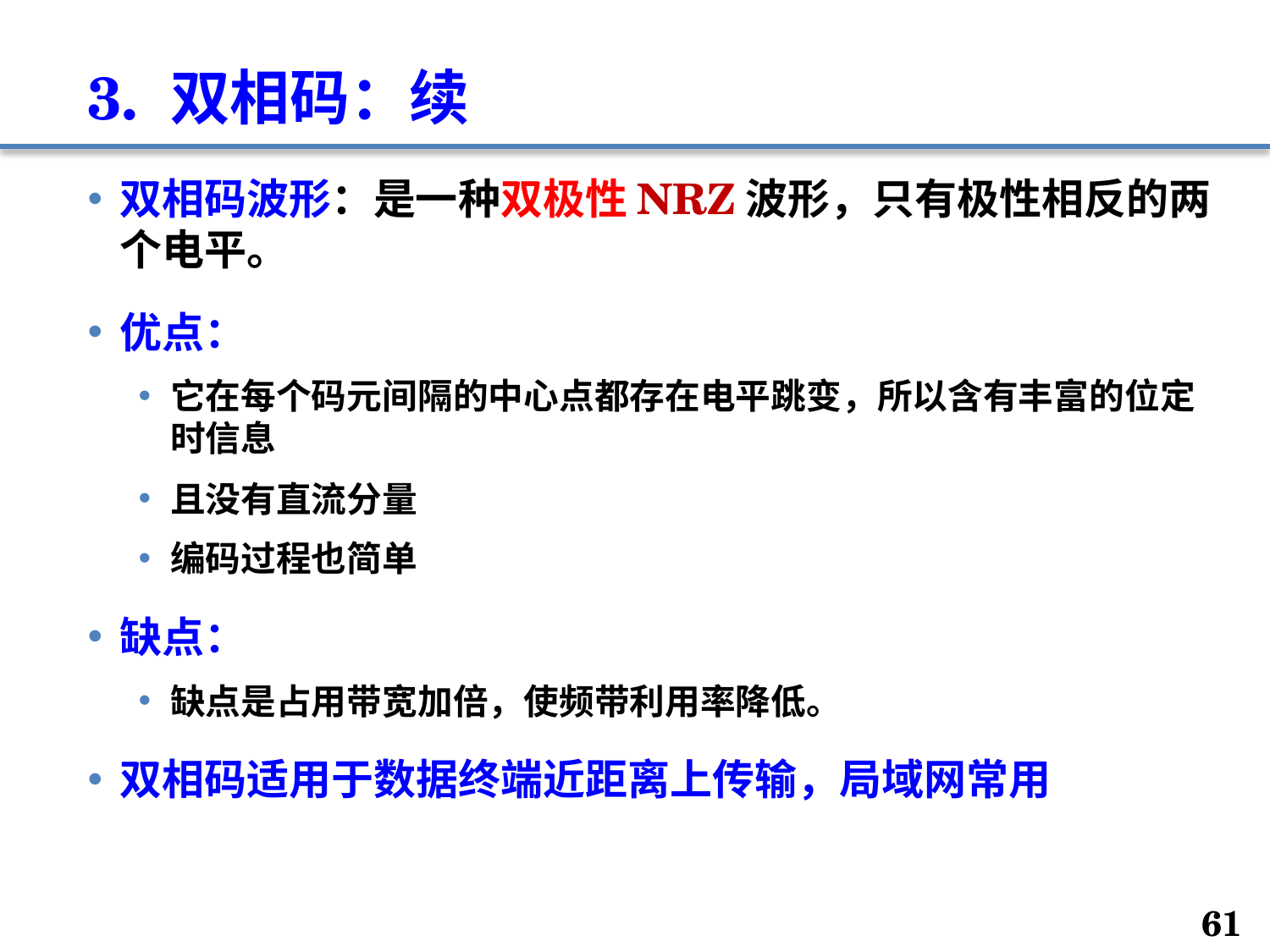

# 3. 双相码：续
双相码波形：是一种双极性NRZ波形，只有极性相反的两个电平。
优点：
它在每个码元间隔的中心点都存在电平跳变，所以含有丰富的位定时信息
且没有直流分量
编码过程也简单
缺点：
缺点是占用带宽加倍，使频带利用率降低。
双相码适用于数据终端近距离上传输，局域网常用
61